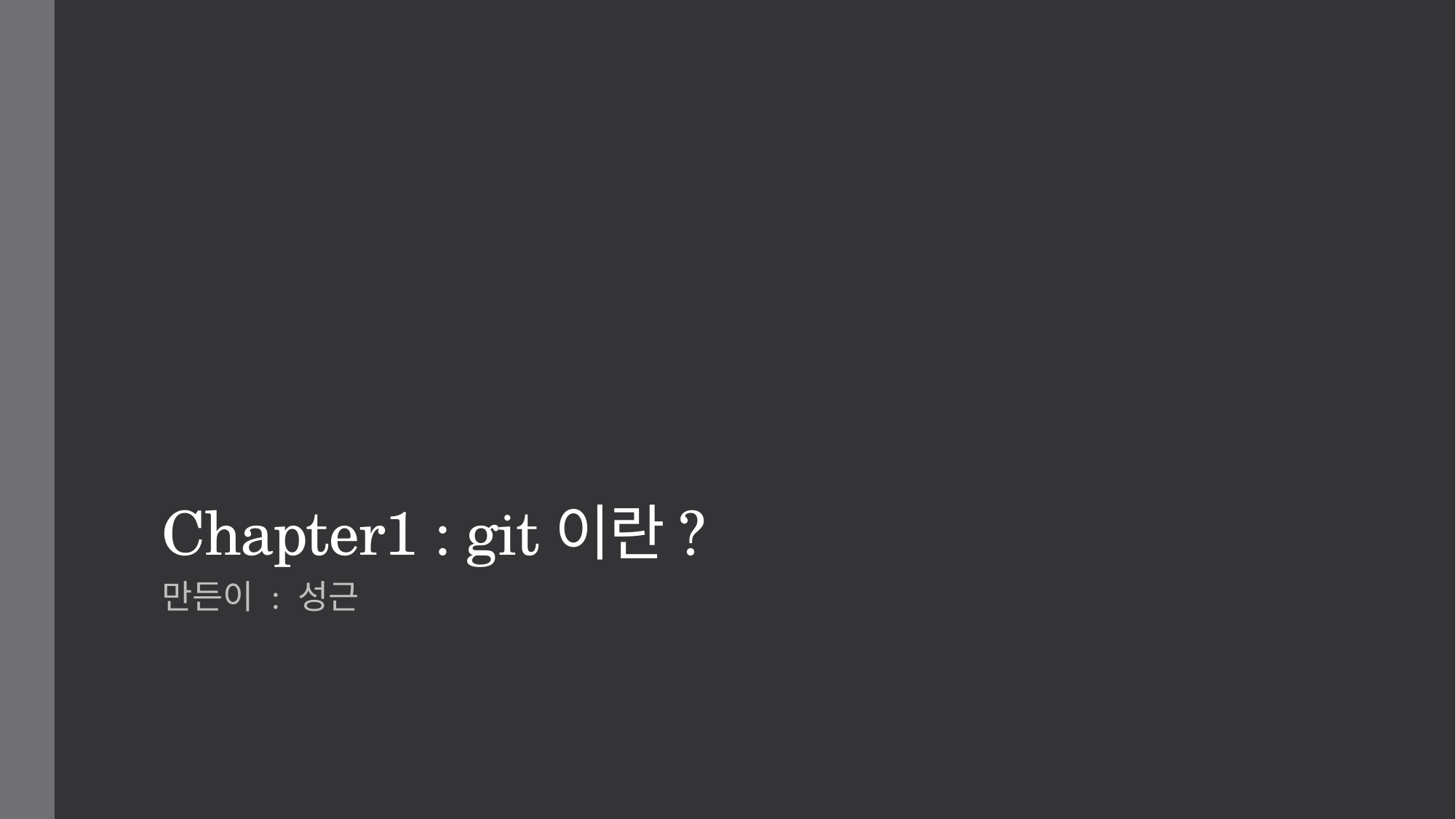

# Chapter1 : git이란?
만든이 : 성근